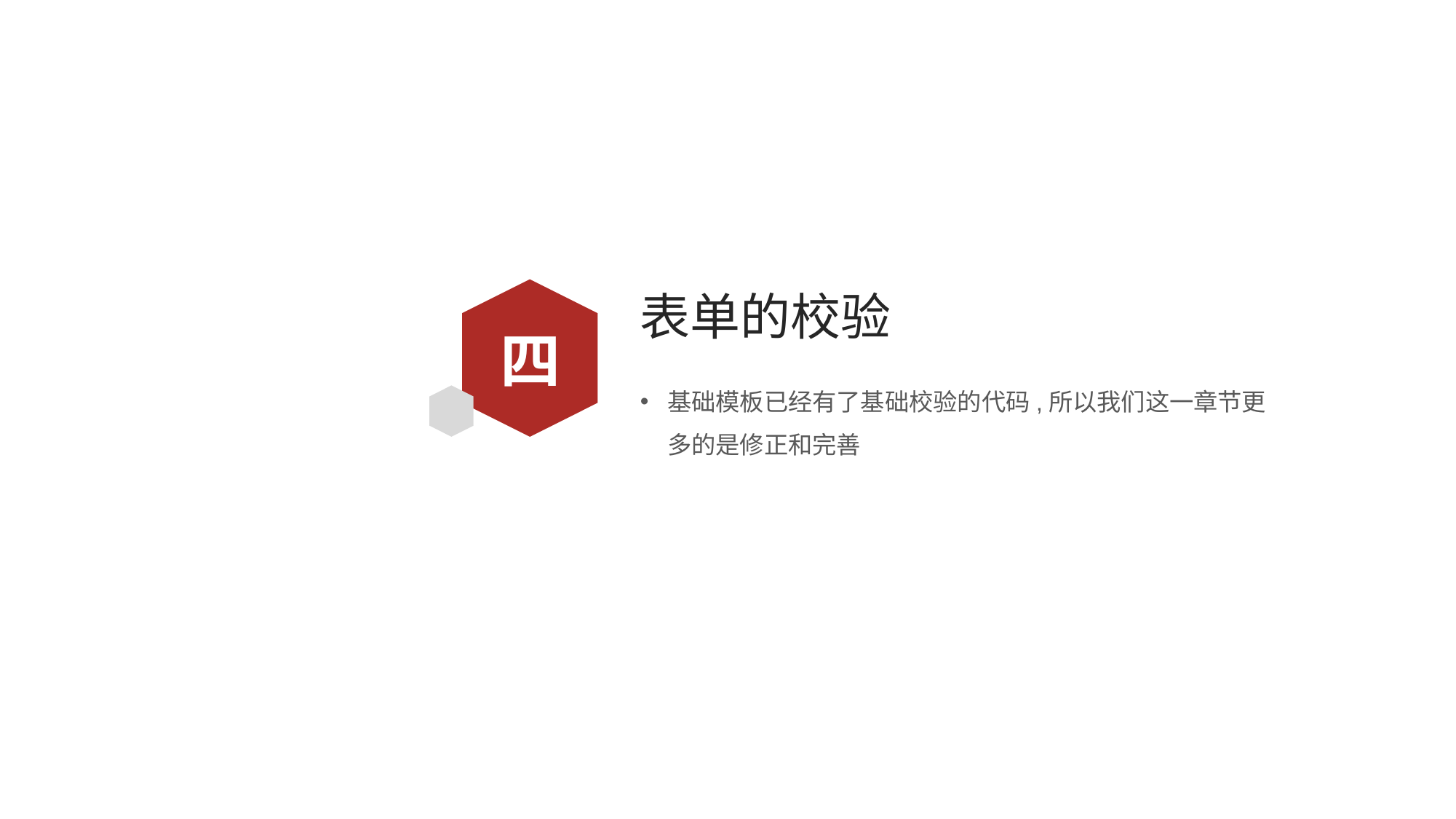

# 表单的校验
四
基础模板已经有了基础校验的代码,所以我们这一章节更多的是修正和完善